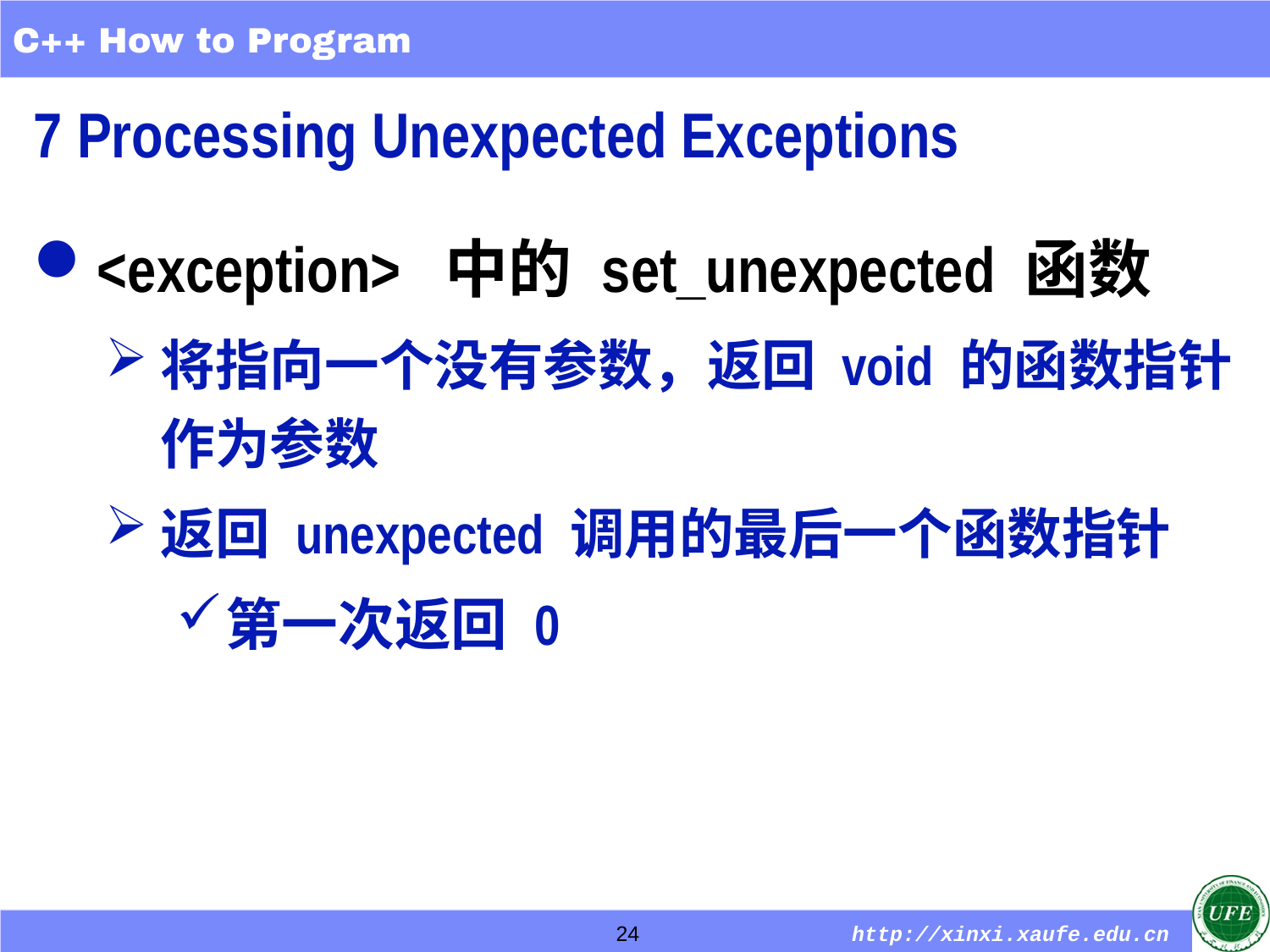

7 Processing Unexpected Exceptions
<exception>  中的 set_unexpected 函数
将指向一个没有参数，返回 void 的函数指针作为参数
返回 unexpected 调用的最后一个函数指针
第一次返回 0
24